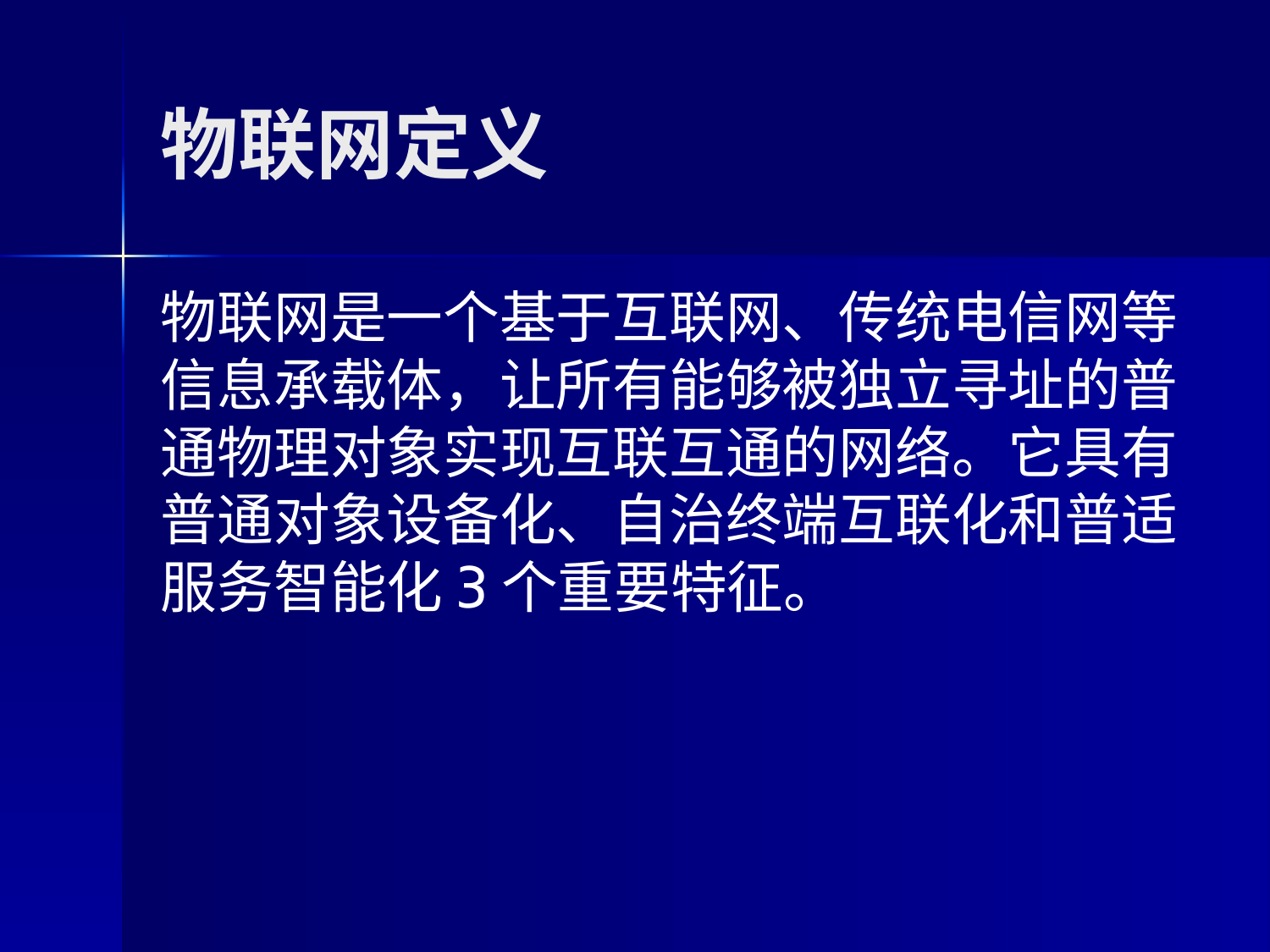

# 物联网定义
物联网是一个基于互联网、传统电信网等信息承载体，让所有能够被独立寻址的普通物理对象实现互联互通的网络。它具有普通对象设备化、自治终端互联化和普适服务智能化3个重要特征。